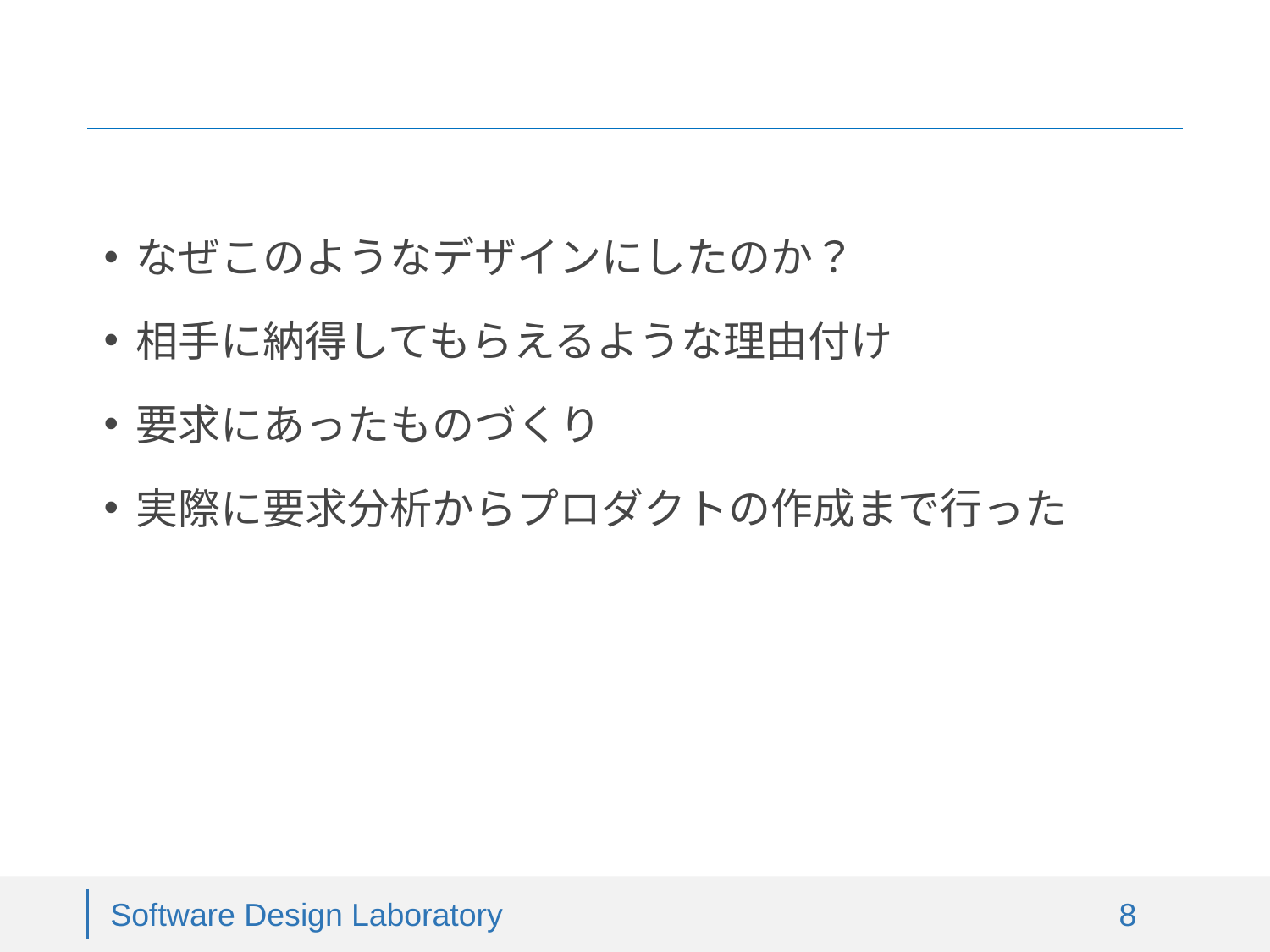

#
なぜこのようなデザインにしたのか？
相手に納得してもらえるような理由付け
要求にあったものづくり
実際に要求分析からプロダクトの作成まで行った